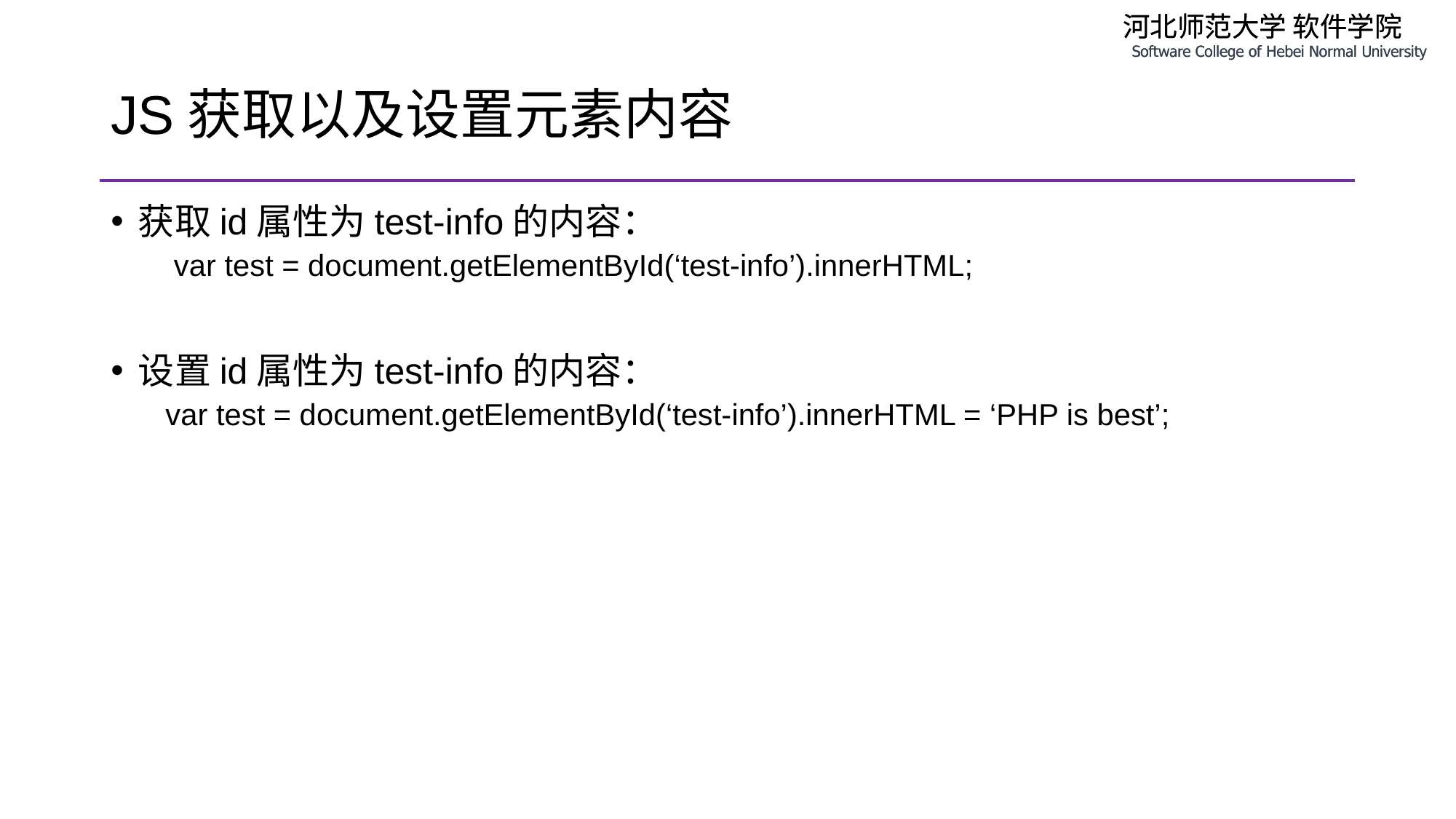

# JS获取以及设置元素内容
获取id属性为test-info的内容：
 var test = document.getElementById(‘test-info’).innerHTML;

设置id属性为test-info的内容：
var test = document.getElementById(‘test-info’).innerHTML = ‘PHP is best’;